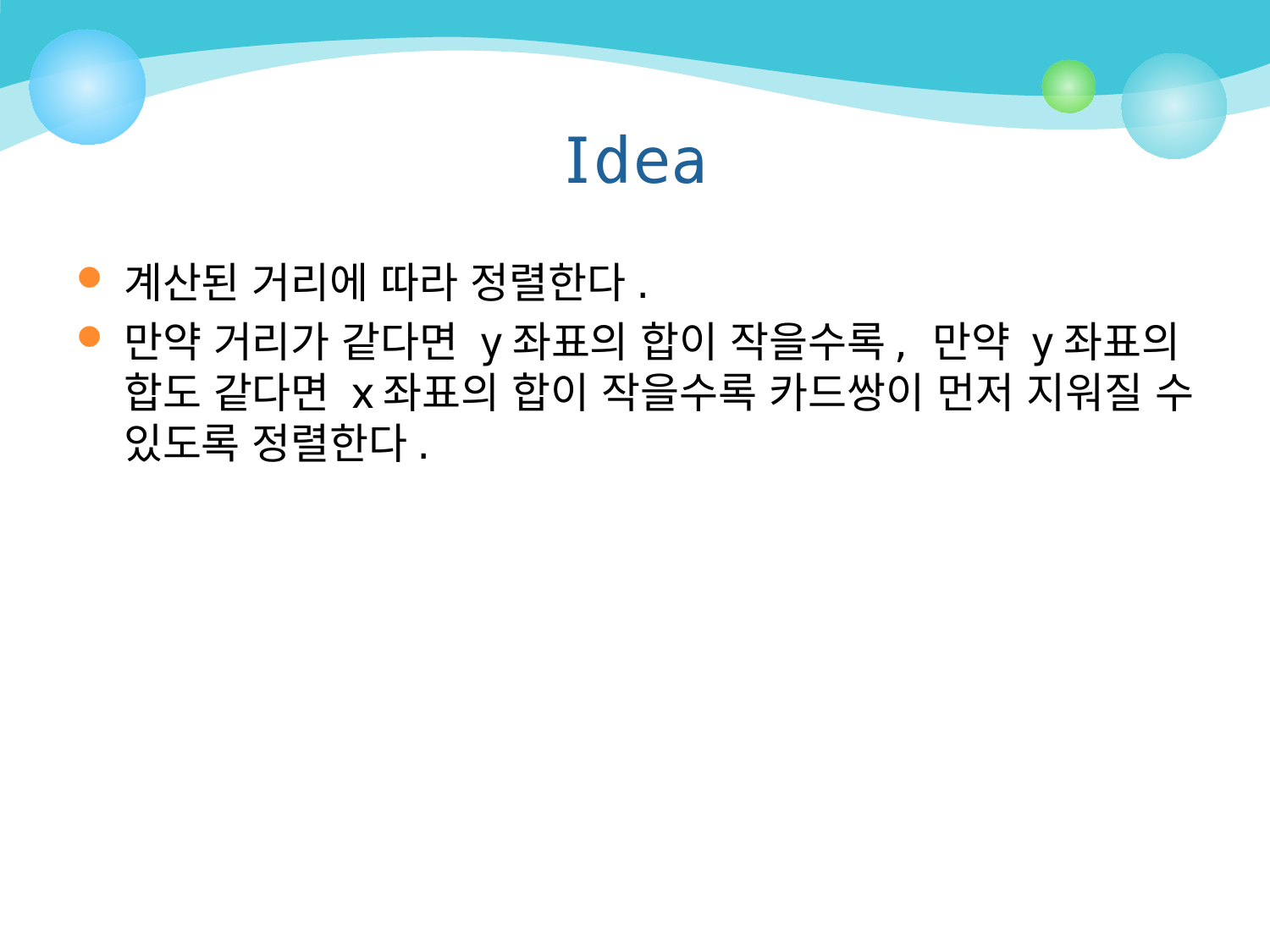

# Idea
계산된 거리에 따라 정렬한다.
만약 거리가 같다면 y좌표의 합이 작을수록, 만약 y좌표의 합도 같다면 x좌표의 합이 작을수록 카드쌍이 먼저 지워질 수 있도록 정렬한다.